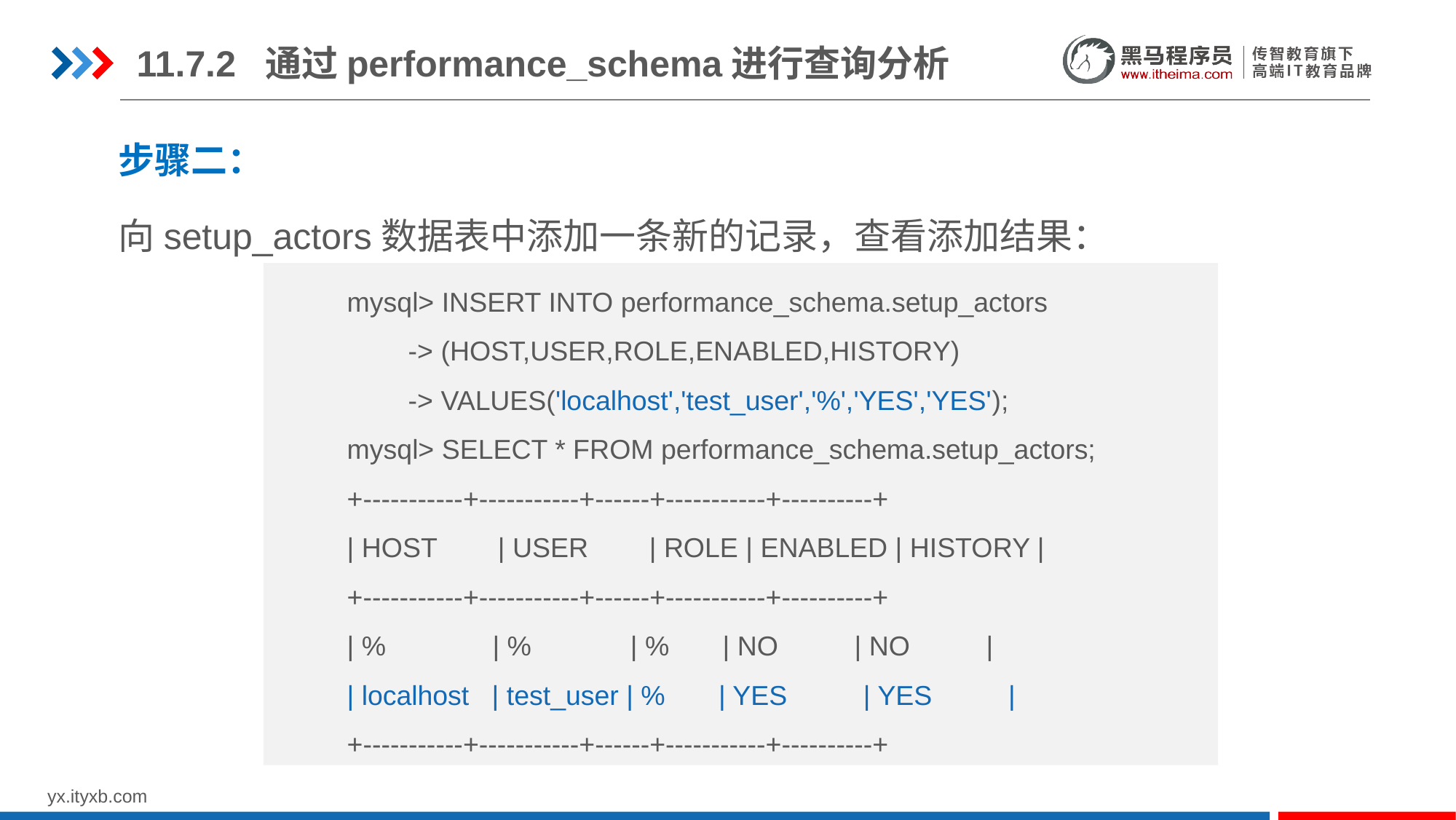

11.7.2  通过performance_schema进行查询分析
步骤二：
向setup_actors数据表中添加一条新的记录，查看添加结果：
mysql> INSERT INTO performance_schema.setup_actors
        -> (HOST,USER,ROLE,ENABLED,HISTORY)
        -> VALUES('localhost','test_user','%','YES','YES');
mysql> SELECT * FROM performance_schema.setup_actors;
+-----------+-----------+------+-----------+----------+
| HOST        | USER        | ROLE | ENABLED | HISTORY |
+-----------+-----------+------+-----------+----------+
| %              | %             | %       | NO          | NO          |
| localhost   | test_user | %       | YES          | YES          |
+-----------+-----------+------+-----------+----------+